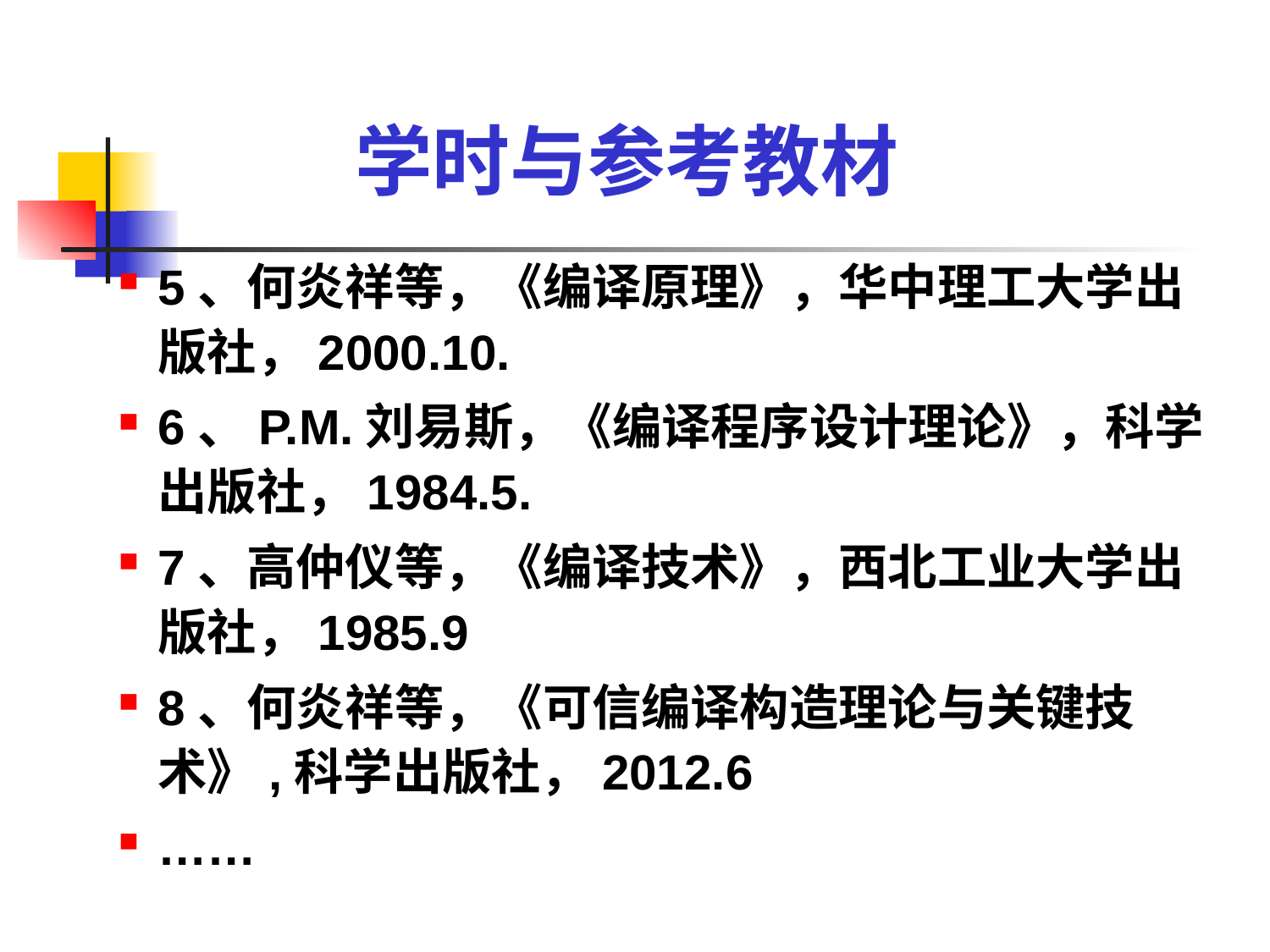

# 学时与参考教材
5、何炎祥等，《编译原理》，华中理工大学出版社，2000.10.
6、P.M.刘易斯，《编译程序设计理论》，科学出版社，1984.5.
7、高仲仪等，《编译技术》，西北工业大学出版社，1985.9
8、何炎祥等，《可信编译构造理论与关键技术》,科学出版社，2012.6
……